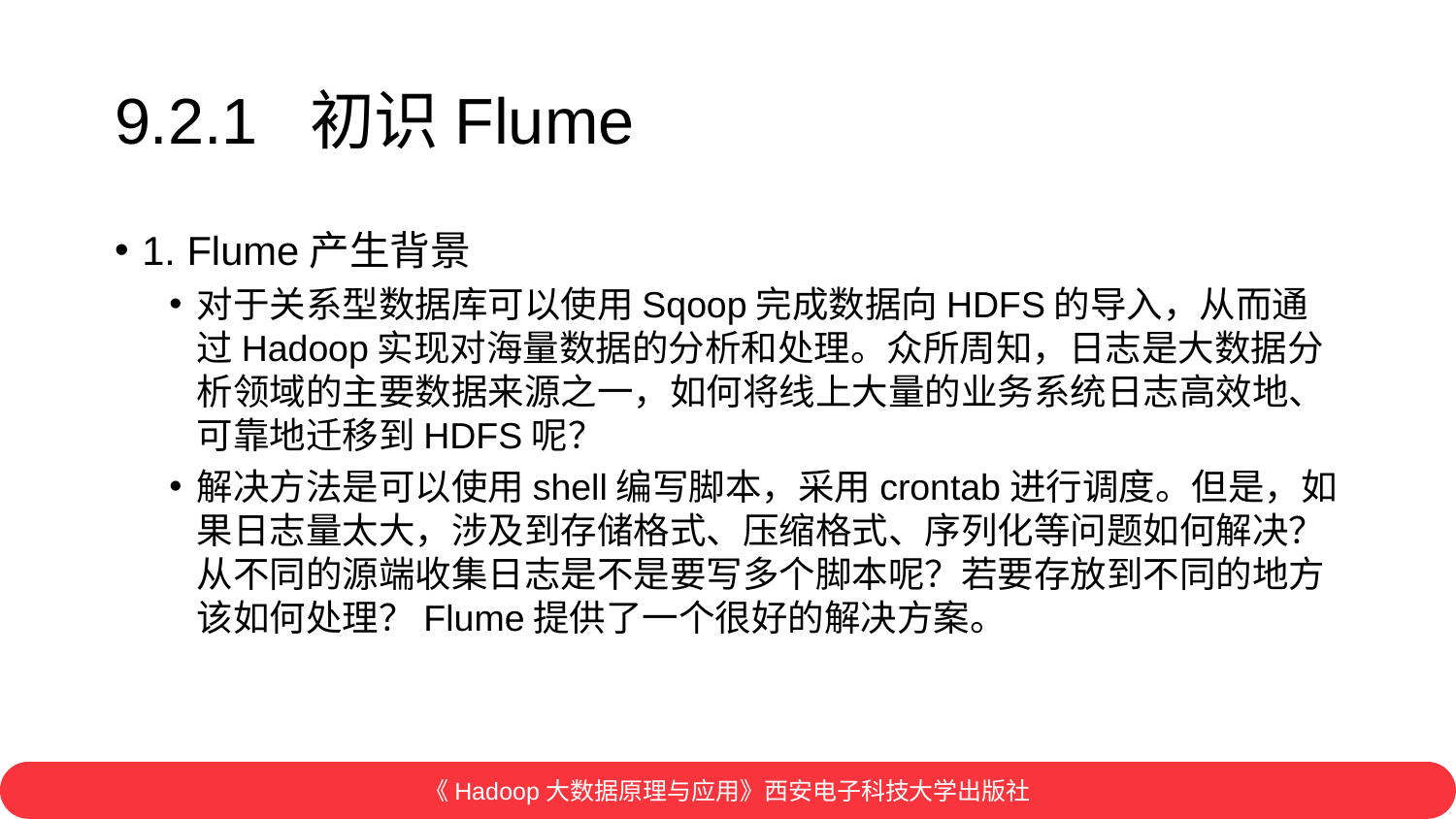

# 9.2.1  初识Flume
1. Flume产生背景
对于关系型数据库可以使用Sqoop完成数据向HDFS的导入，从而通过Hadoop实现对海量数据的分析和处理。众所周知，日志是大数据分析领域的主要数据来源之一，如何将线上大量的业务系统日志高效地、可靠地迁移到HDFS呢？
解决方法是可以使用shell编写脚本，采用crontab进行调度。但是，如果日志量太大，涉及到存储格式、压缩格式、序列化等问题如何解决？从不同的源端收集日志是不是要写多个脚本呢？若要存放到不同的地方该如何处理？Flume提供了一个很好的解决方案。